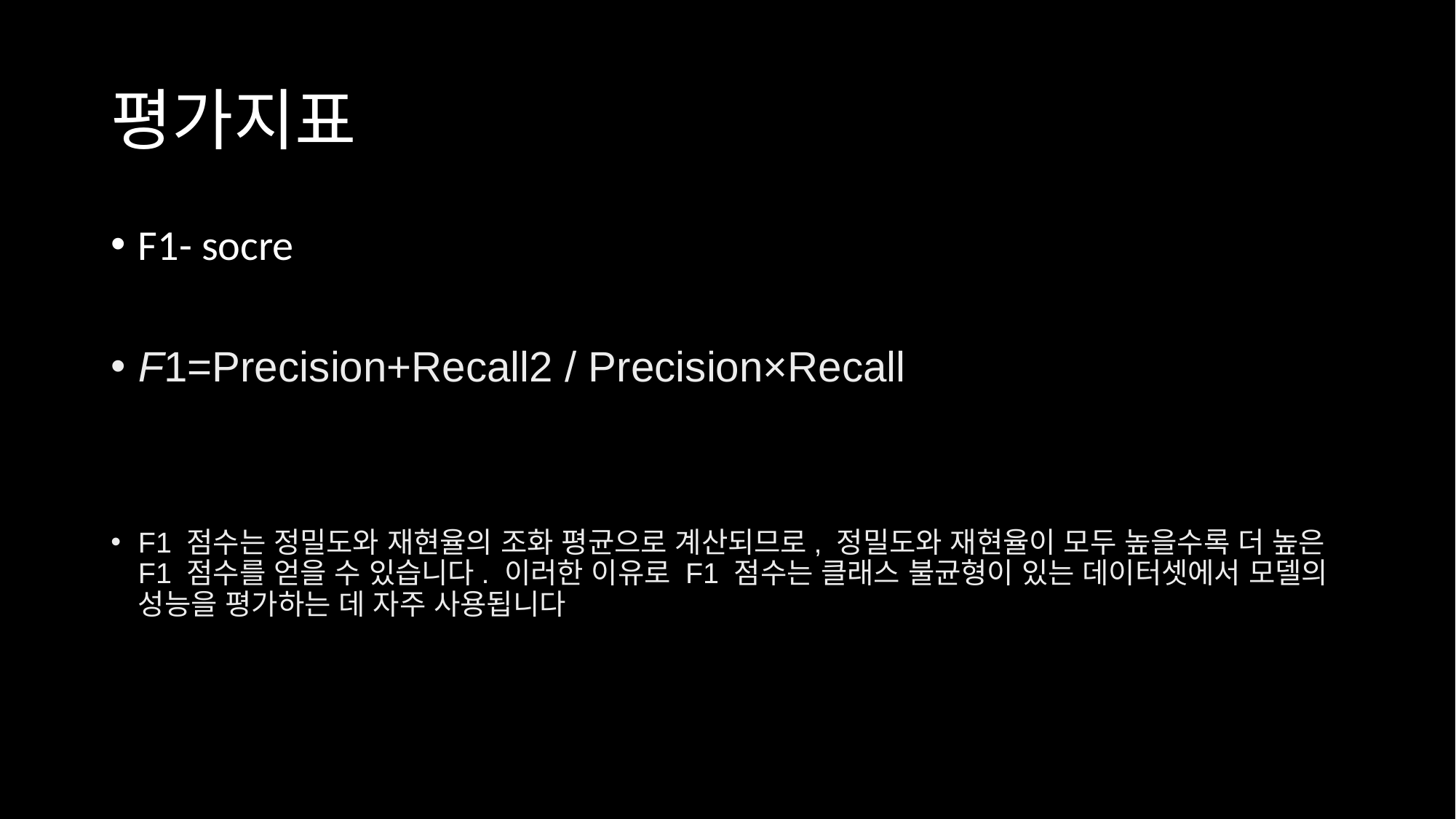

# 평가지표
F1- socre

F1=Precision+Recall2 / Precision×Recall​

F1 점수는 정밀도와 재현율의 조화 평균으로 계산되므로, 정밀도와 재현율이 모두 높을수록 더 높은 F1 점수를 얻을 수 있습니다. 이러한 이유로 F1 점수는 클래스 불균형이 있는 데이터셋에서 모델의 성능을 평가하는 데 자주 사용됩니다